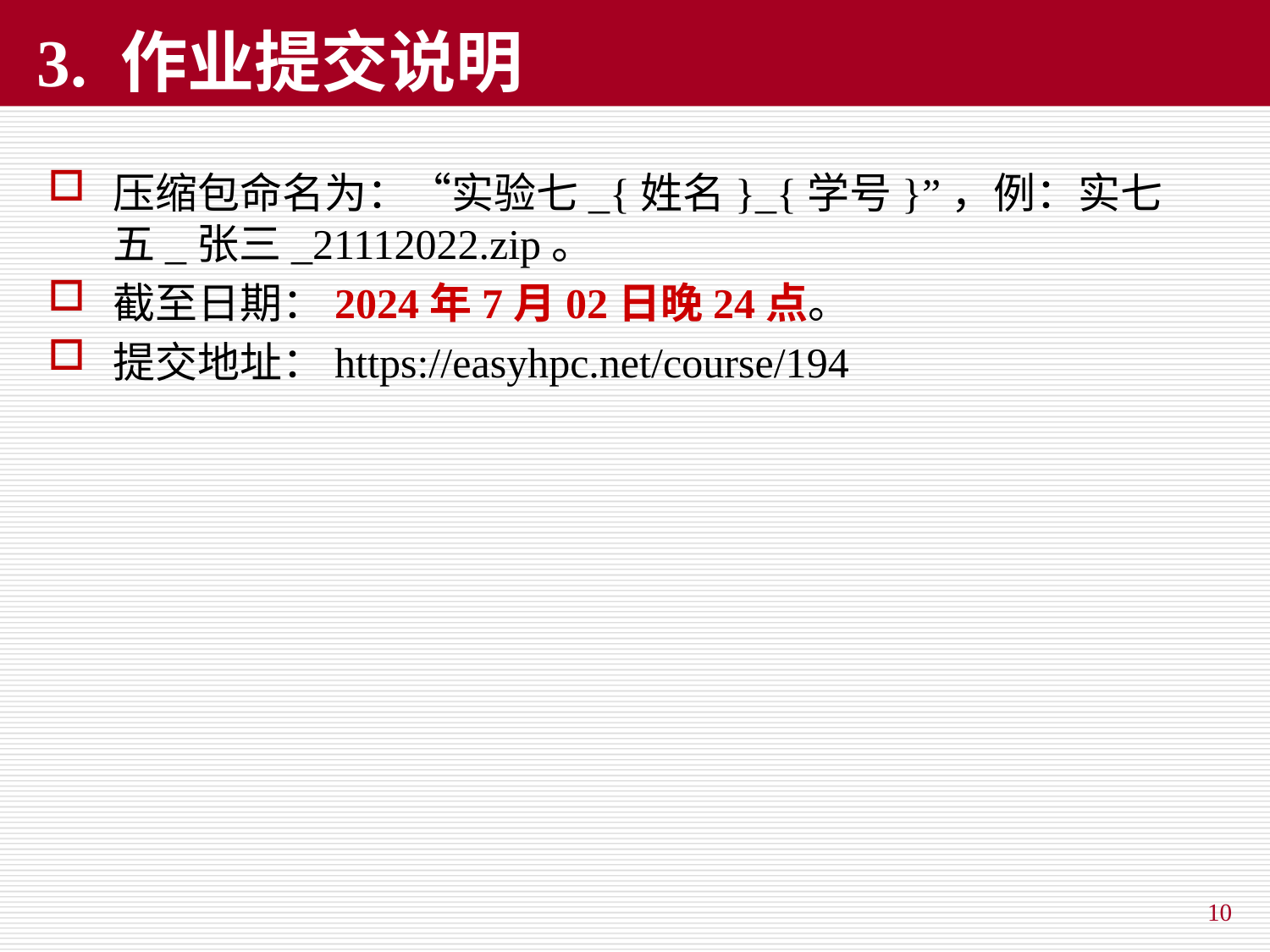

# 3. 作业提交说明
压缩包命名为：“实验七_{姓名}_{学号}”，例：实七五_张三_21112022.zip。
截至日期：2024年7月02日晚24点。
提交地址：https://easyhpc.net/course/194
10